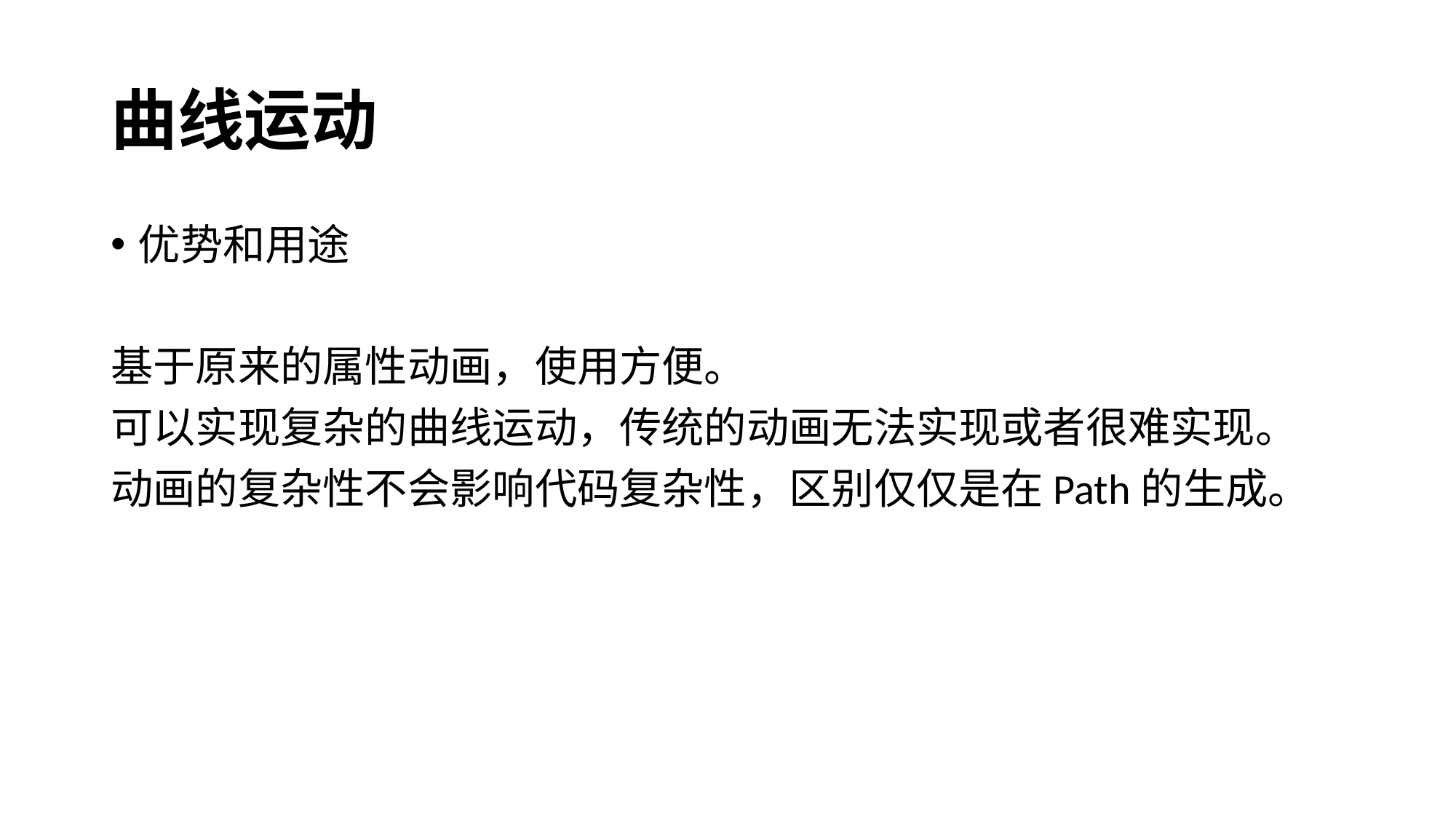

# 曲线运动
优势和用途

基于原来的属性动画，使用方便。
可以实现复杂的曲线运动，传统的动画无法实现或者很难实现。
动画的复杂性不会影响代码复杂性，区别仅仅是在Path的生成。